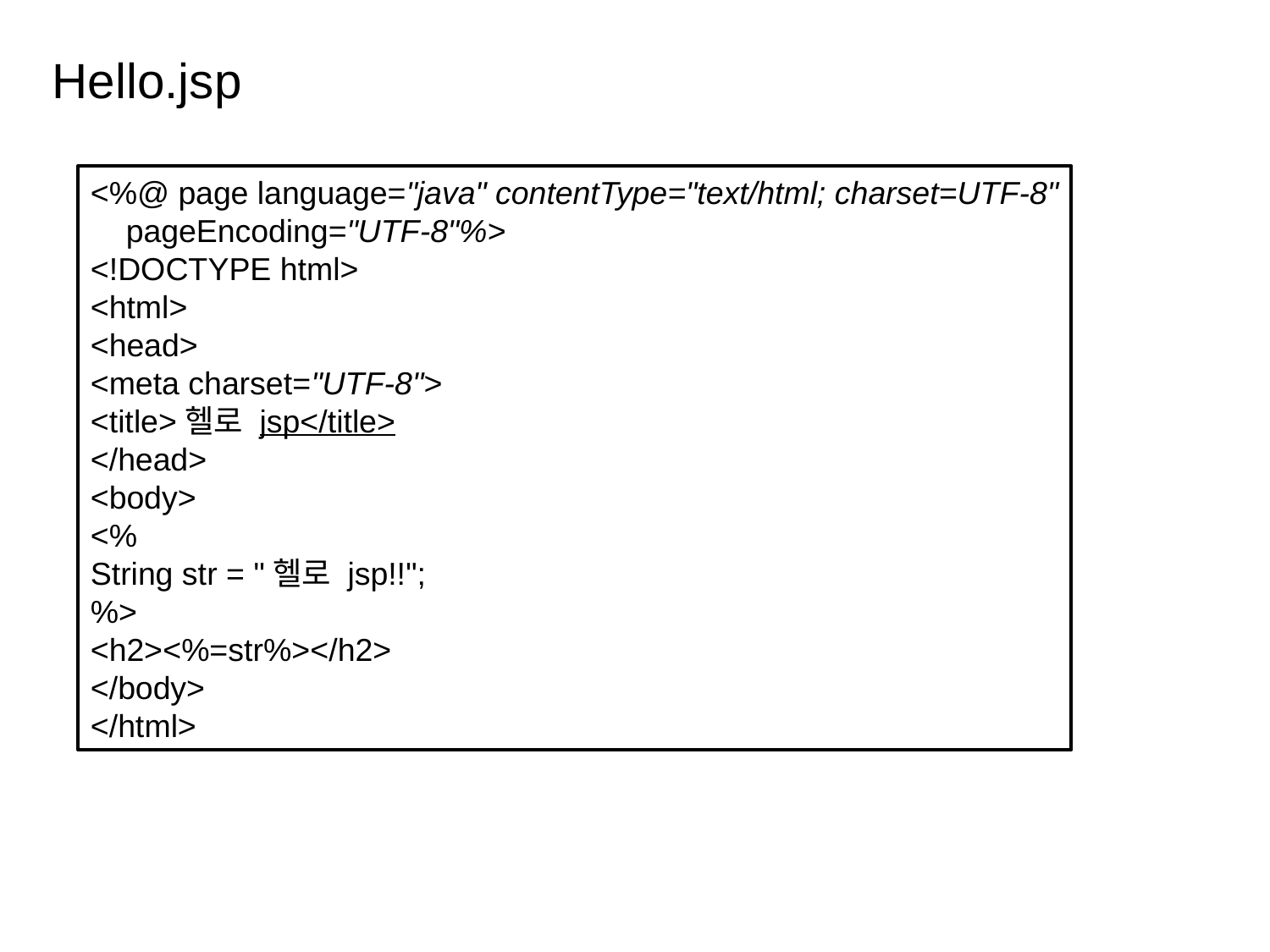

# Hello.jsp
<%@ page language="java" contentType="text/html; charset=UTF-8"
    pageEncoding="UTF-8"%>
<!DOCTYPE html>
<html>
<head>
<meta charset="UTF-8">
<title>헬로 jsp</title>
</head>
<body>
<%
String str = "헬로 jsp!!";
%>
<h2><%=str%></h2>
</body>
</html>